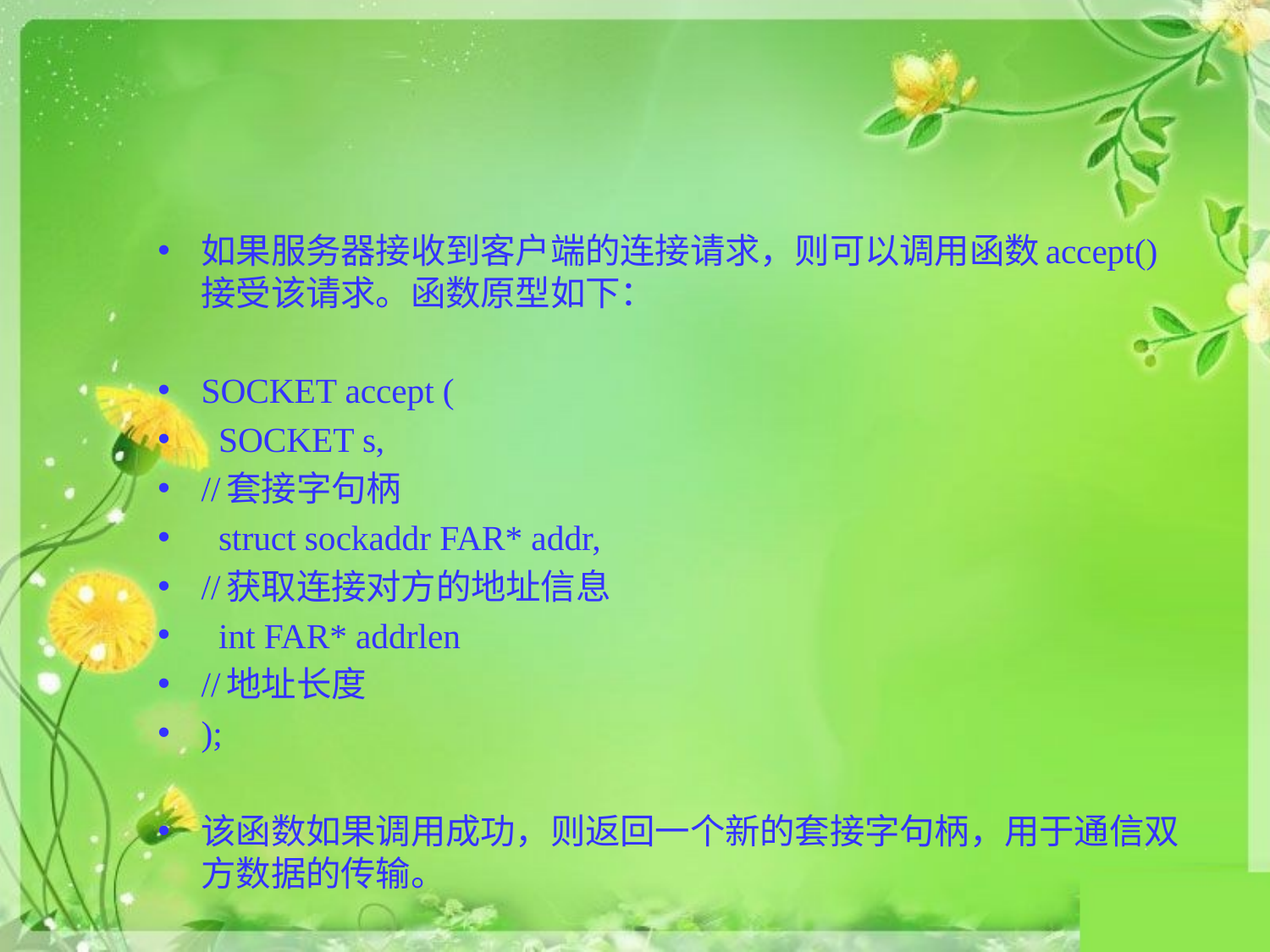

#
如果服务器接收到客户端的连接请求，则可以调用函数accept()接受该请求。函数原型如下：

SOCKET accept (
  SOCKET s,
//套接字句柄
  struct sockaddr FAR* addr,
//获取连接对方的地址信息
  int FAR* addrlen
//地址长度
);

该函数如果调用成功，则返回一个新的套接字句柄，用于通信双方数据的传输。